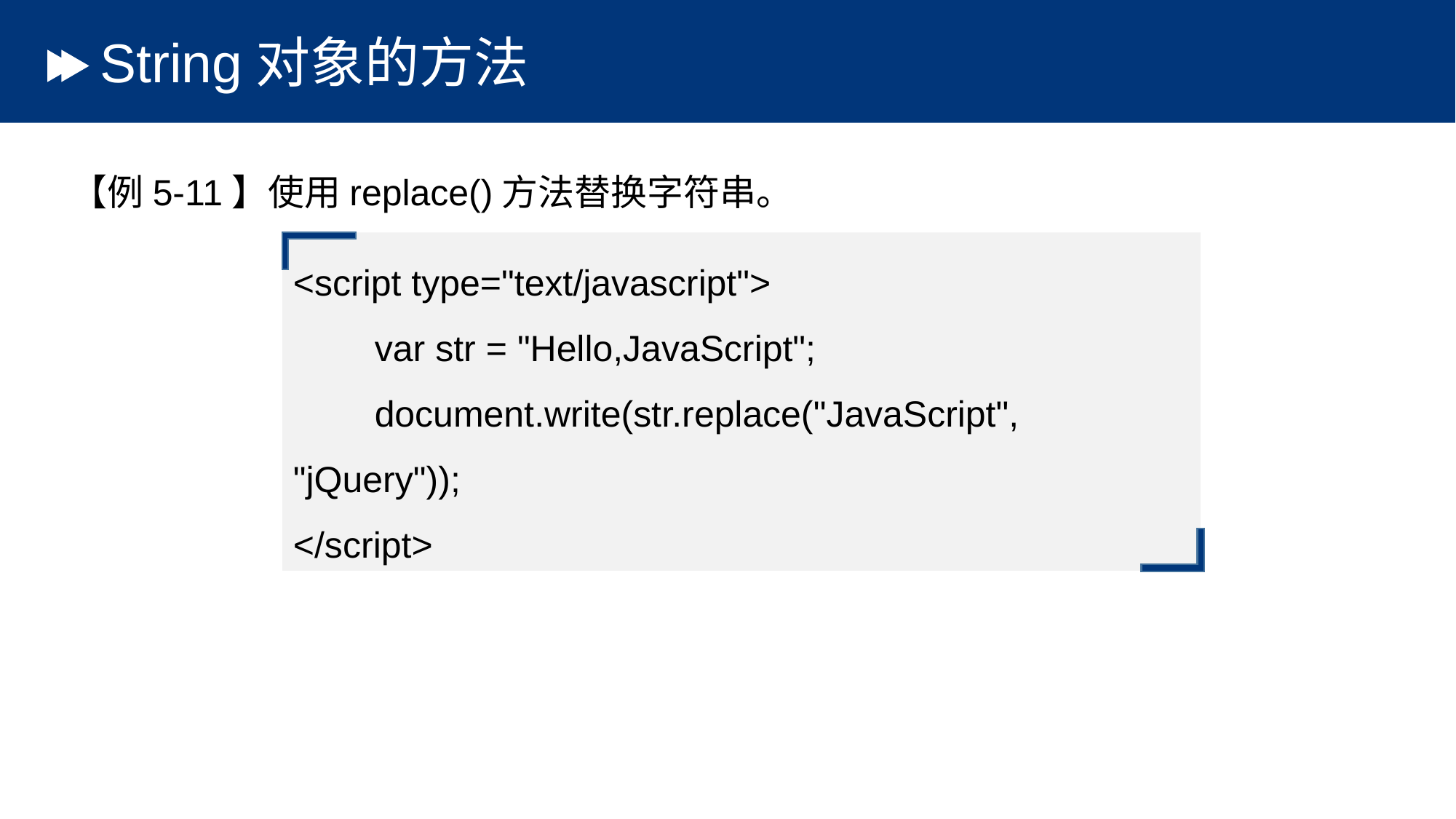

# String对象的方法
【例5-11】使用replace()方法替换字符串。

<script type="text/javascript">
        var str = "Hello,JavaScript";
        document.write(str.replace("JavaScript", "jQuery"));
</script>